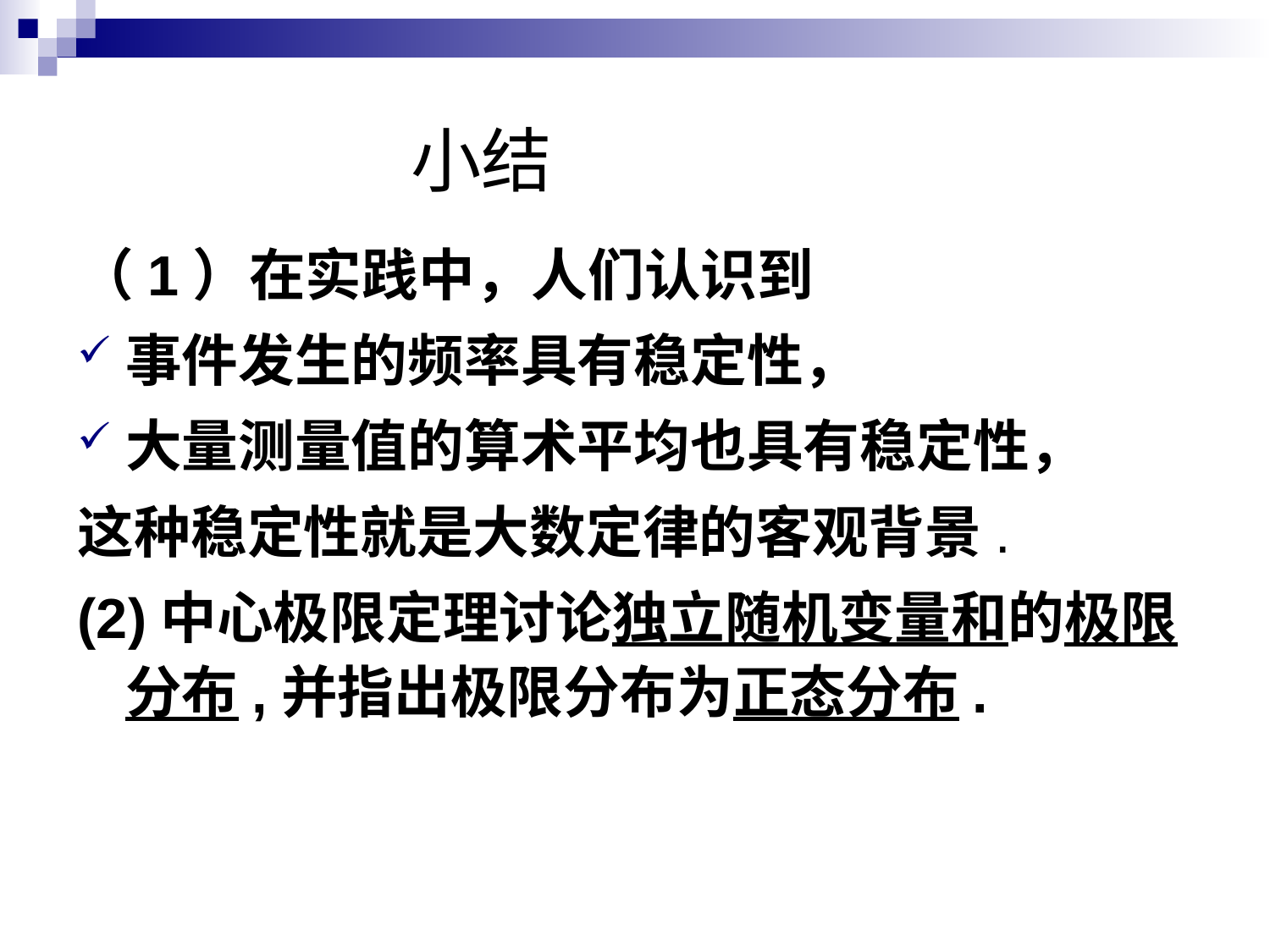

# 小结
（1）在实践中，人们认识到
事件发生的频率具有稳定性，
大量测量值的算术平均也具有稳定性，
这种稳定性就是大数定律的客观背景.
(2)中心极限定理讨论独立随机变量和的极限分布,并指出极限分布为正态分布.